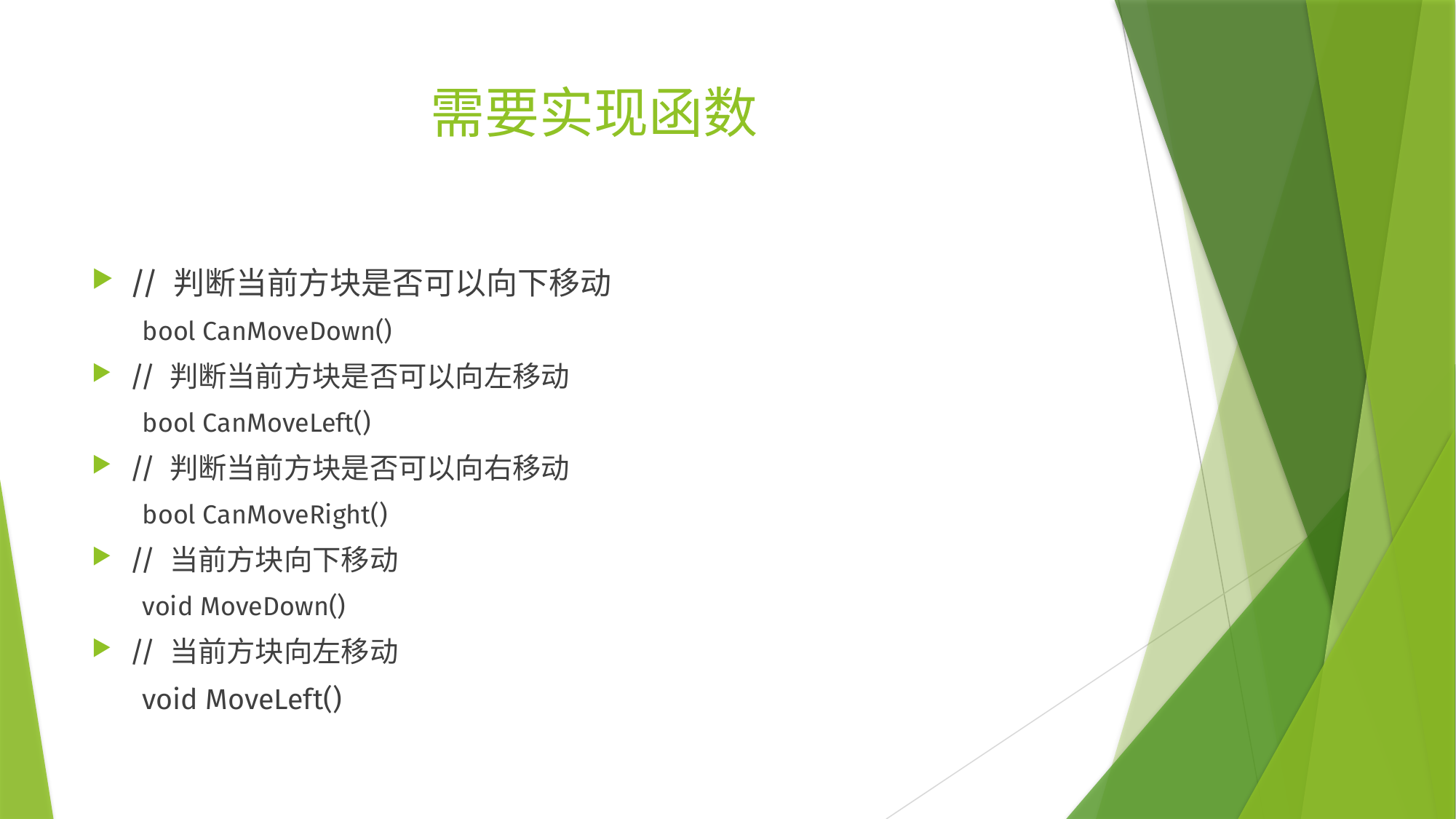

# 需要实现函数
// 判断当前方块是否可以向下移动
bool CanMoveDown()
// 判断当前方块是否可以向左移动
bool CanMoveLeft()
// 判断当前方块是否可以向右移动
bool CanMoveRight()
// 当前方块向下移动
void MoveDown()
// 当前方块向左移动
void MoveLeft()